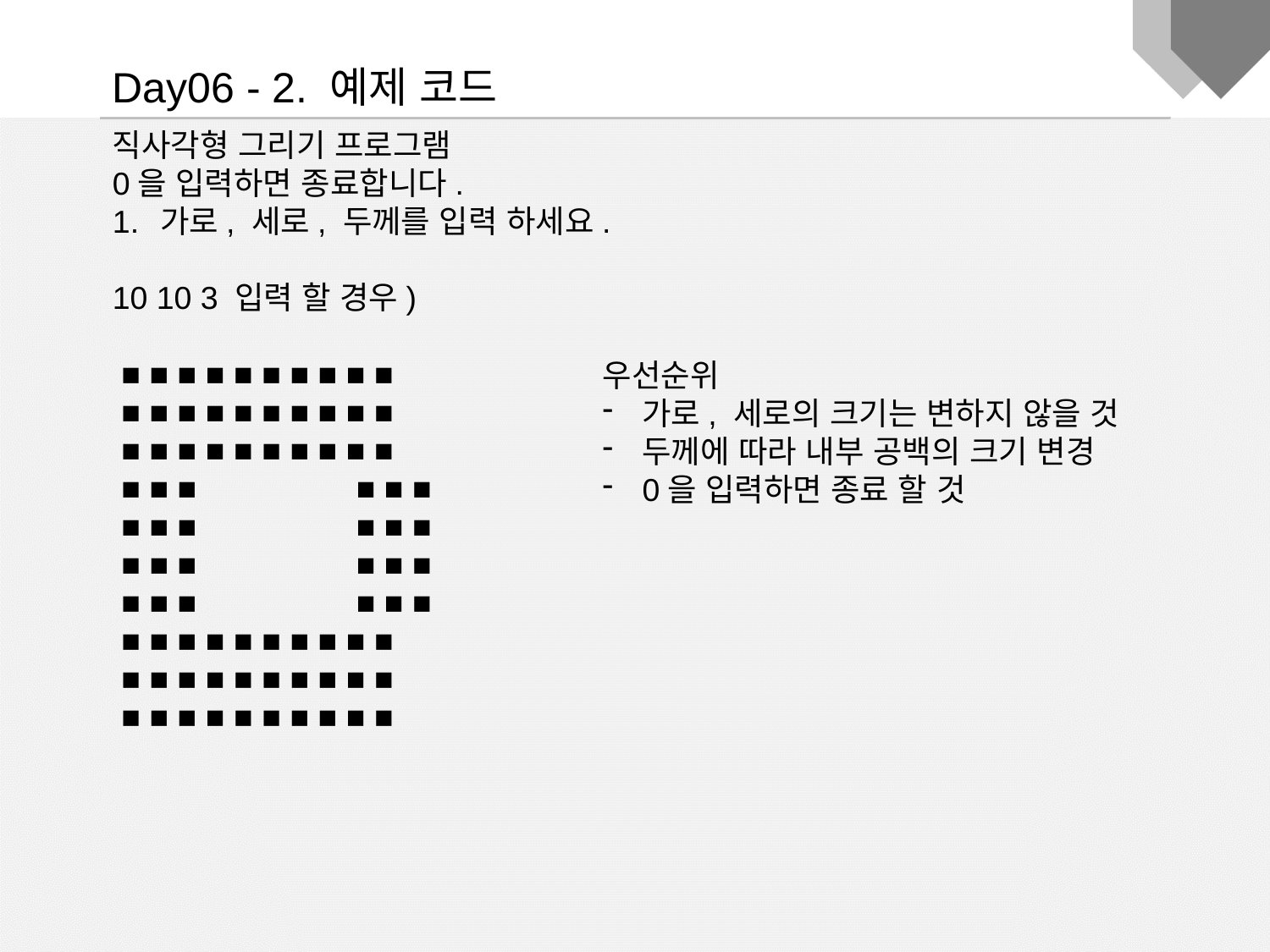

Day06 - 2. 예제 코드
직사각형 그리기 프로그램
0을 입력하면 종료합니다.
가로, 세로, 두께를 입력 하세요.

10 10 3 입력 할 경우)

 ■ ■ ■ ■ ■ ■ ■ ■ ■ ■
 ■ ■ ■ ■ ■ ■ ■ ■ ■ ■
 ■ ■ ■ ■ ■ ■ ■ ■ ■ ■
 ■ ■ ■                  ■ ■ ■
 ■ ■ ■                  ■ ■ ■
 ■ ■ ■                  ■ ■ ■
 ■ ■ ■                  ■ ■ ■
 ■ ■ ■ ■ ■ ■ ■ ■ ■ ■
 ■ ■ ■ ■ ■ ■ ■ ■ ■ ■
 ■ ■ ■ ■ ■ ■ ■ ■ ■ ■
우선순위
가로, 세로의 크기는 변하지 않을 것
두께에 따라 내부 공백의 크기 변경
0을 입력하면 종료 할 것